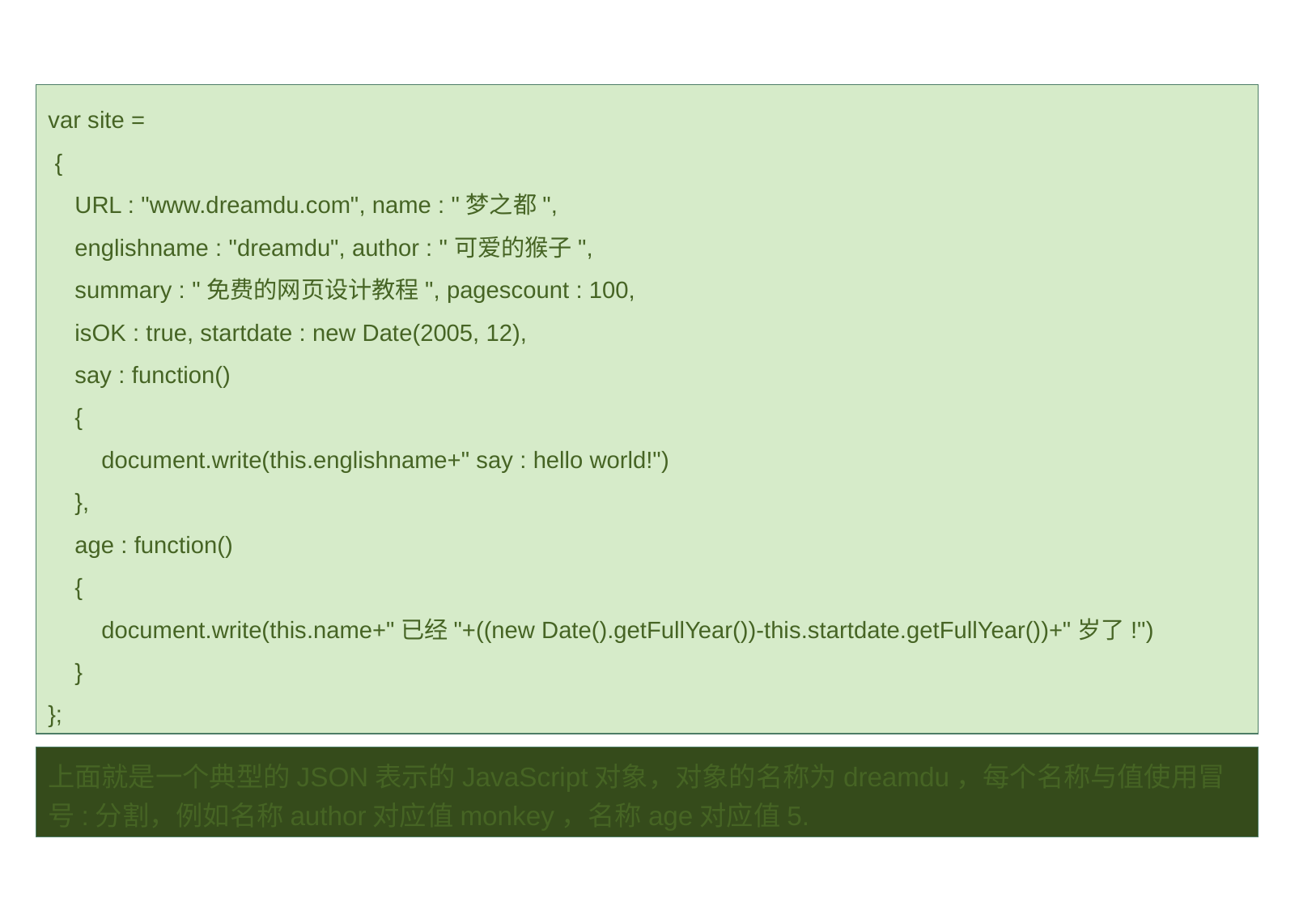

#
var site =
 {
    URL : "www.dreamdu.com", name : "梦之都",
    englishname : "dreamdu", author : "可爱的猴子",
    summary : "免费的网页设计教程", pagescount : 100,
    isOK : true, startdate : new Date(2005, 12),
    say : function()
    {
        document.write(this.englishname+" say : hello world!")
    },
    age : function()
    {
        document.write(this.name+"已经"+((new Date().getFullYear())-this.startdate.getFullYear())+"岁了!")
    }
};

上面就是一个典型的JSON表示的JavaScript对象，对象的名称为dreamdu，每个名称与值使用冒号:分割，例如名称author对应值monkey，名称age对应值5.